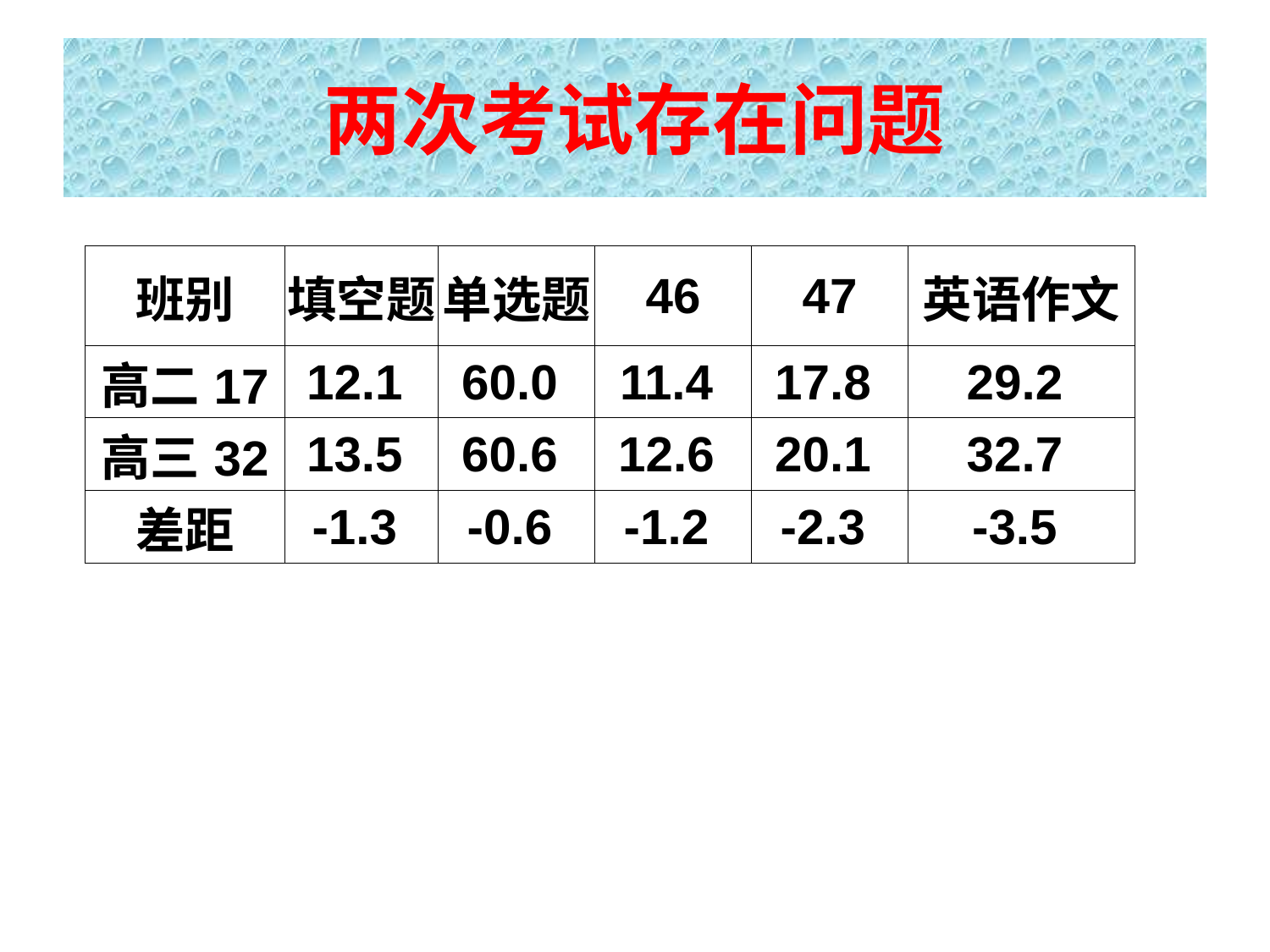

# 两次考试存在问题
| 班别 | 填空题 | 单选题 | 46 | 47 | 英语作文 |
| --- | --- | --- | --- | --- | --- |
| 高二17 | 12.1 | 60.0 | 11.4 | 17.8 | 29.2 |
| 高三32 | 13.5 | 60.6 | 12.6 | 20.1 | 32.7 |
| 差距 | -1.3 | -0.6 | -1.2 | -2.3 | -3.5 |